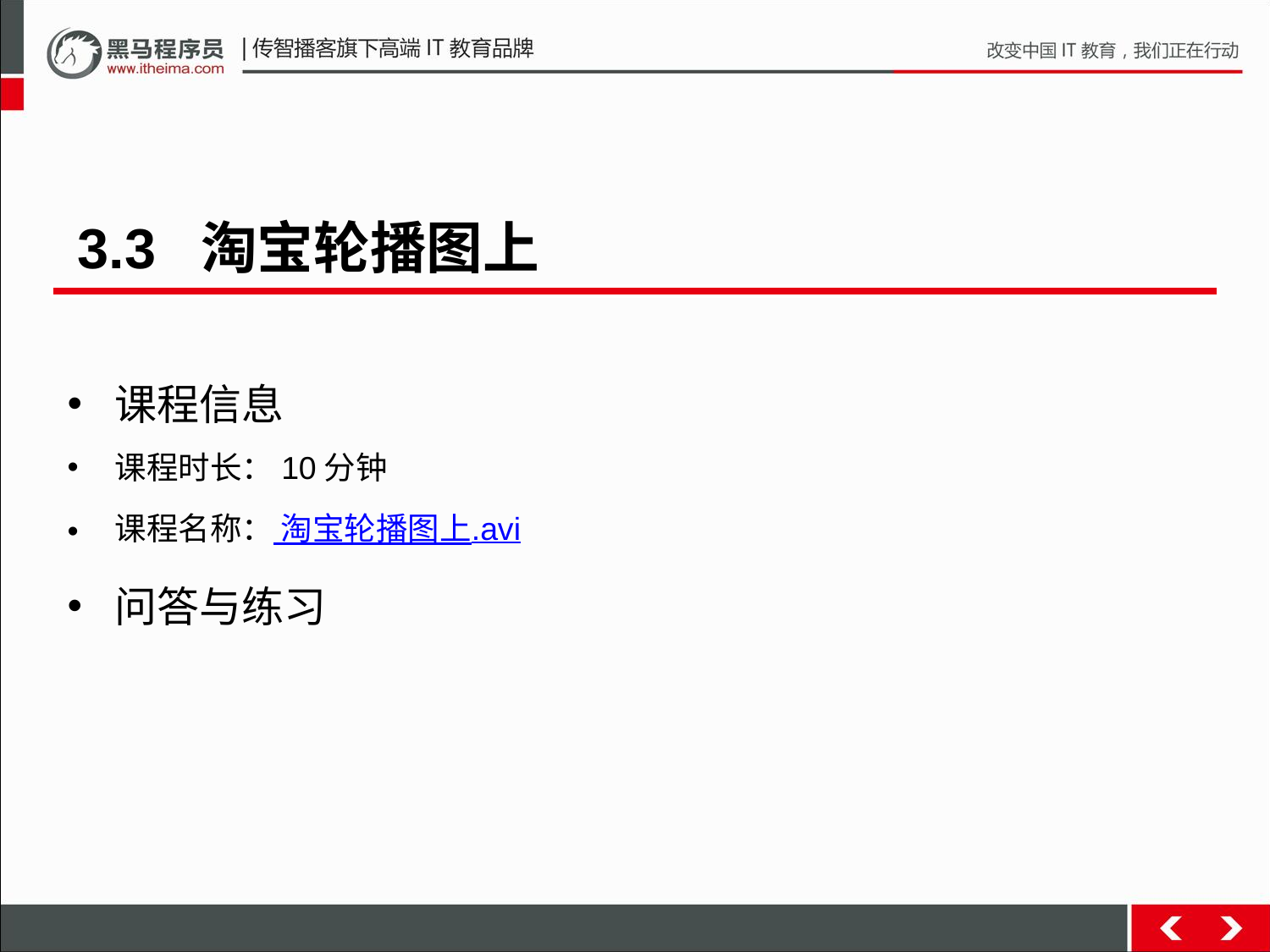

3.3  淘宝轮播图上
课程信息
课程时长：10分钟
课程名称： 淘宝轮播图上.avi
问答与练习